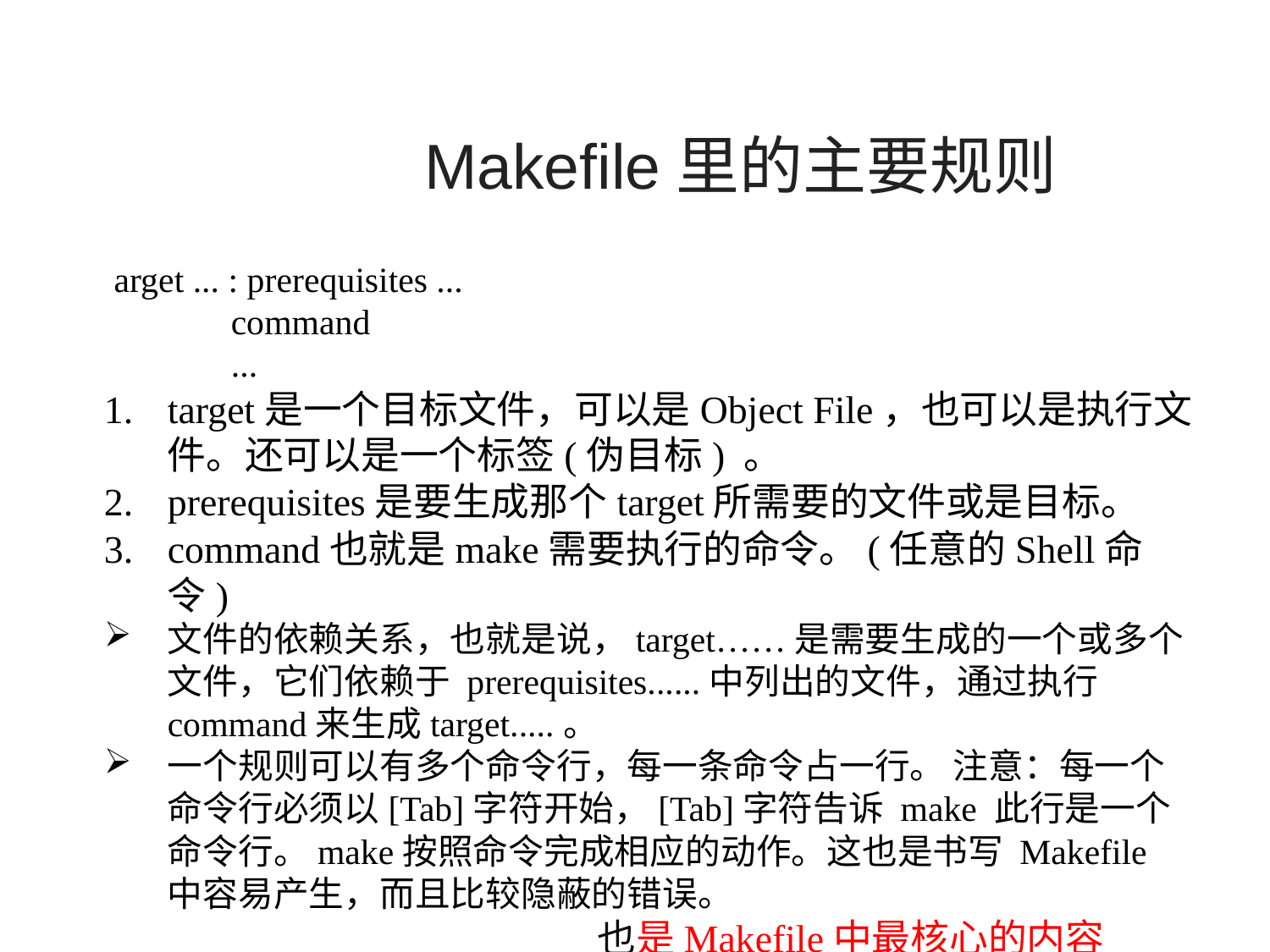

Makefile里的主要规则
target ... : prerequisites ...
	command
	...
target是一个目标文件，可以是Object File，也可以是执行文件。还可以是一个标签(伪目标) 。
prerequisites是要生成那个target所需要的文件或是目标。
command也就是make需要执行的命令。(任意的Shell命令)
文件的依赖关系，也就是说，target……是需要生成的一个或多个文件，它们依赖于 prerequisites......中列出的文件，通过执行command来生成target.....。
一个规则可以有多个命令行，每一条命令占一行。 注意：每一个命令行必须以[Tab]字符开始，[Tab]字符告诉 make 此行是一个命令行。make按照命令完成相应的动作。这也是书写 Makefile 中容易产生，而且比较隐蔽的错误。
这就是Makefile的规则，也是Makefile中最核心的内容。